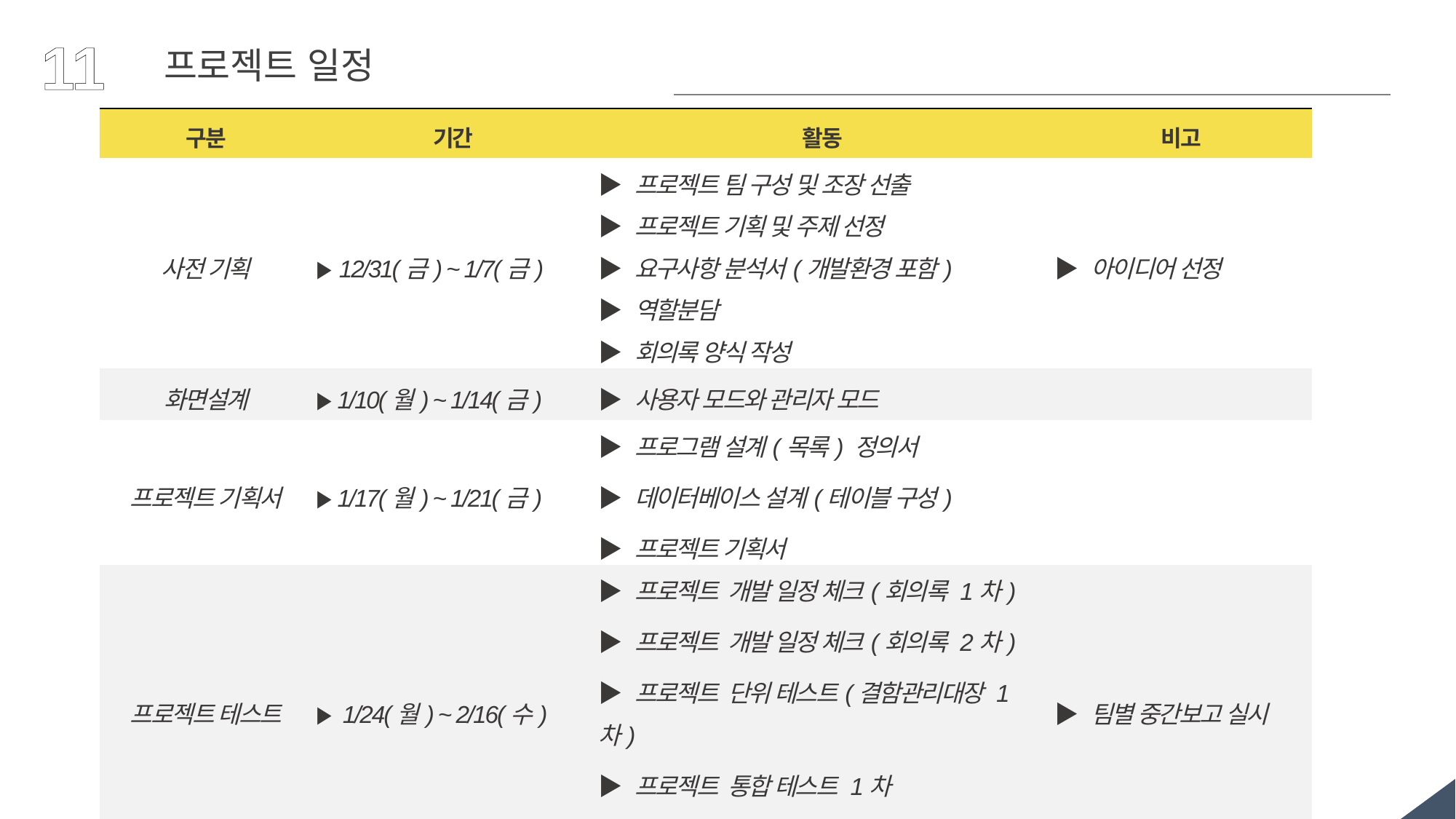

11

프로젝트 일정
| 구분 | 기간 | 활동 | 비고 |
| --- | --- | --- | --- |
| 사전 기획 | ▶ 12/31(금) ~ 1/7(금) | ▶ 프로젝트 팀 구성 및 조장 선출 ▶ 프로젝트 기획 및 주제 선정 ▶ 요구사항 분석서(개발환경 포함) ▶ 역할분담 ▶ 회의록 양식 작성 | ▶ 아이디어 선정 |
| 화면설계 | ▶ 1/10(월) ~ 1/14(금) | ▶ 사용자 모드와 관리자 모드 |  |
| 프로젝트 기획서 | ▶ 1/17(월) ~ 1/21(금) | ▶ 프로그램 설계(목록) 정의서 ▶ 데이터베이스 설계(테이블 구성) ▶ 프로젝트 기획서 |  |
| 프로젝트 테스트 | ▶ 1/24(월) ~ 2/16(수) | ▶ 프로젝트 개발 일정 체크(회의록 1차) ▶ 프로젝트 개발 일정 체크(회의록 2차) ▶ 프로젝트 단위 테스트(결함관리대장 1차) ▶ 프로젝트 통합 테스트 1차 ▶ 프로젝트 통합 테스트 2차 | ▶ 팀별 중간보고 실시 |
| 총 개발기간 | ▶ 12/31(금) ~ 2/16(수) | - | - |